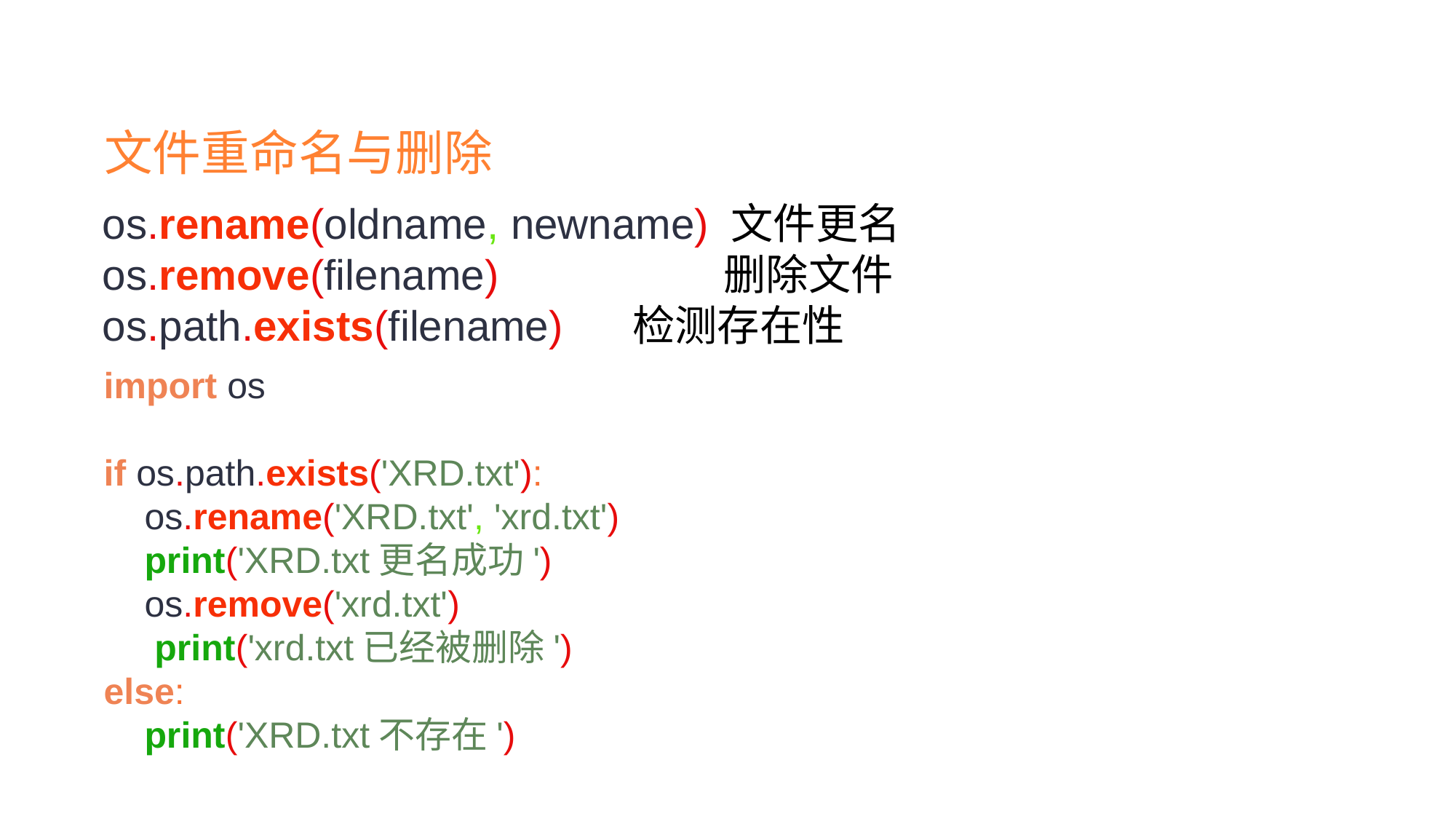

文件重命名与删除
os.rename(oldname, newname) 文件更名
os.remove(filename)                          删除文件
os.path.exists(filename)     检测存在性
import os
if os.path.exists('XRD.txt'):
    os.rename('XRD.txt', 'xrd.txt')
    print('XRD.txt更名成功')
    os.remove('xrd.txt')
     print('xrd.txt已经被删除')
else:
    print('XRD.txt不存在')